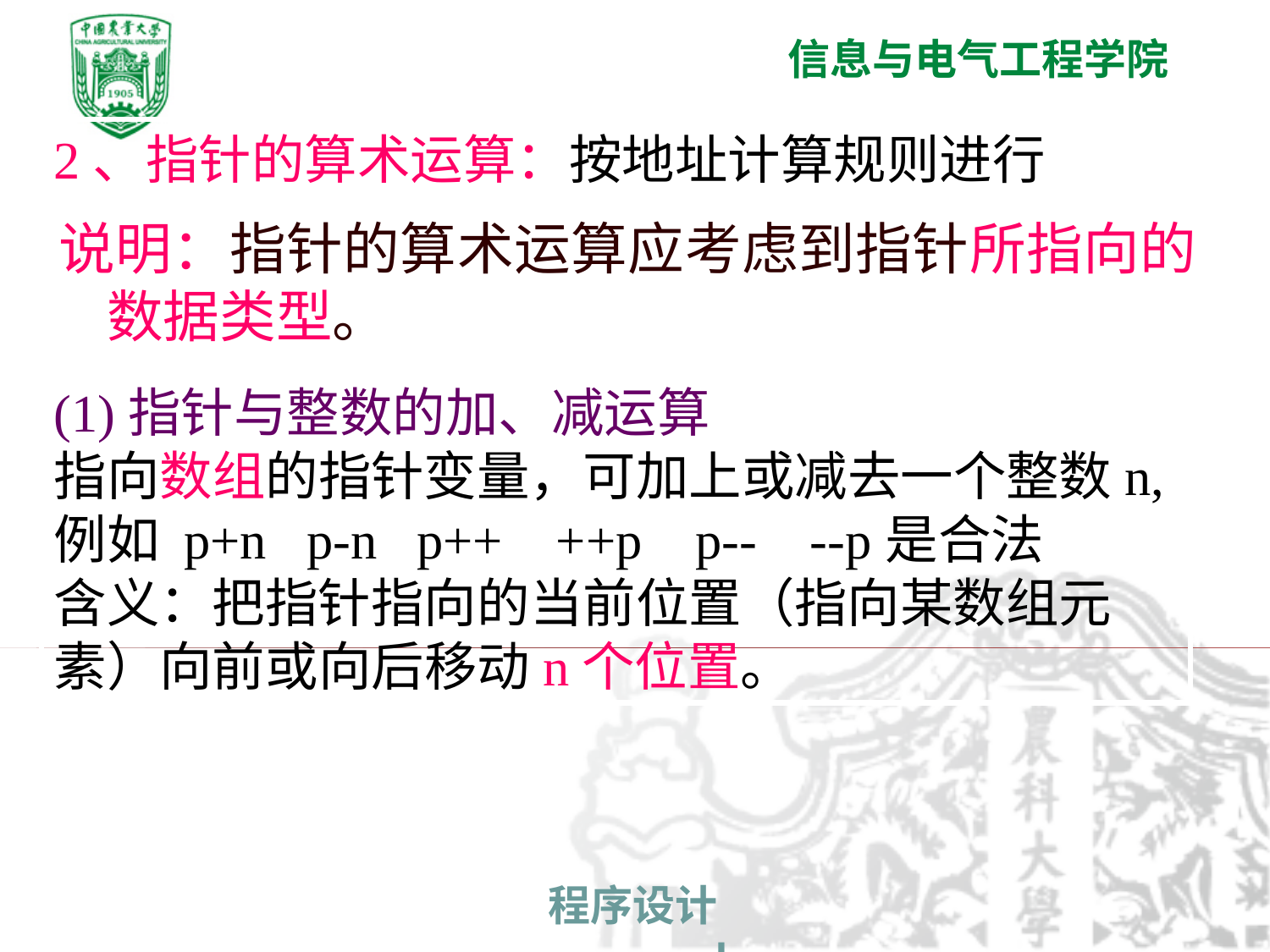

2、指针的算术运算：按地址计算规则进行

(1)指针与整数的加、减运算
指向数组的指针变量，可加上或减去一个整数n,
例如 p+n   p-n   p++    ++p    p--    --p是合法
含义：把指针指向的当前位置（指向某数组元素）向前或向后移动n个位置。
说明：指针的算术运算应考虑到指针所指向的数据类型。